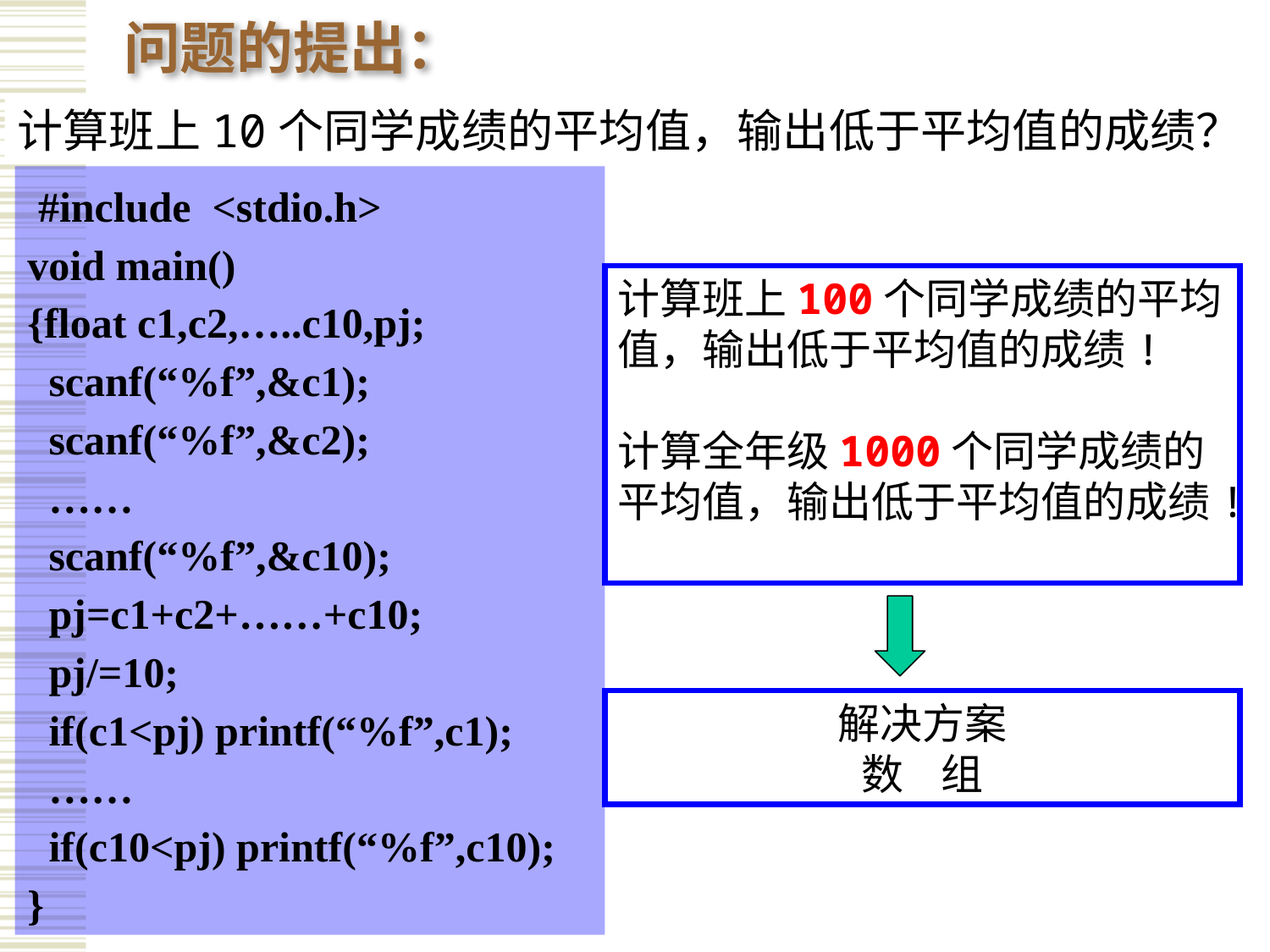

问题的提出：
计算班上10个同学成绩的平均值，输出低于平均值的成绩？
 #include  <stdio.h>
void main()
{float c1,c2,…..c10,pj;
  scanf(“%f”,&c1);
  scanf(“%f”,&c2);
  ……
  scanf(“%f”,&c10);
  pj=c1+c2+……+c10;
  pj/=10;
  if(c1<pj) printf(“%f”,c1);
  ……
  if(c10<pj) printf(“%f”,c10);
}
计算班上100个同学成绩的平均值，输出低于平均值的成绩!

计算全年级1000个同学成绩的平均值，输出低于平均值的成绩!

解决方案
数    组